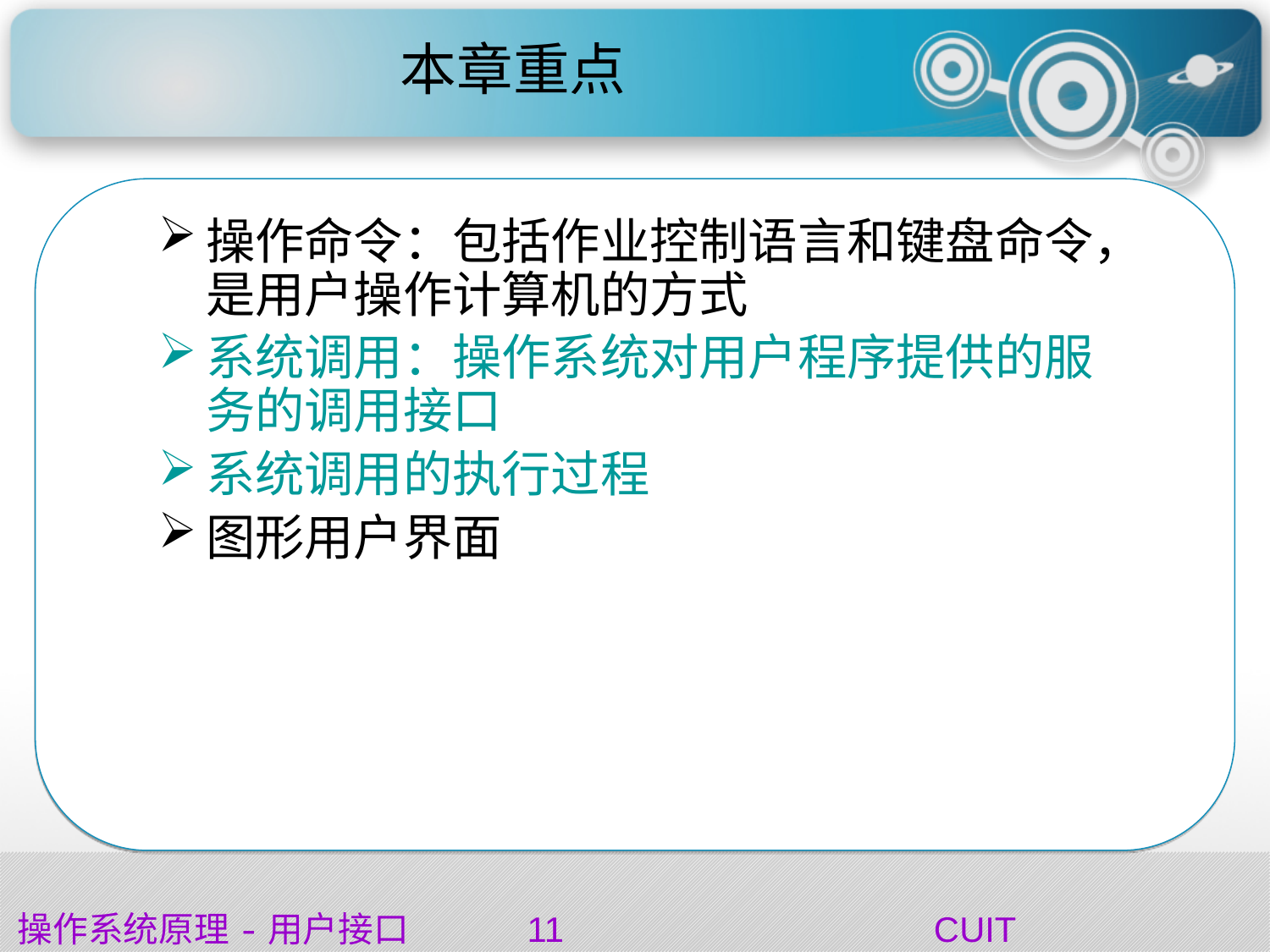

# 本章重点
操作命令：包括作业控制语言和键盘命令，是用户操作计算机的方式
系统调用：操作系统对用户程序提供的服务的调用接口
系统调用的执行过程
图形用户界面